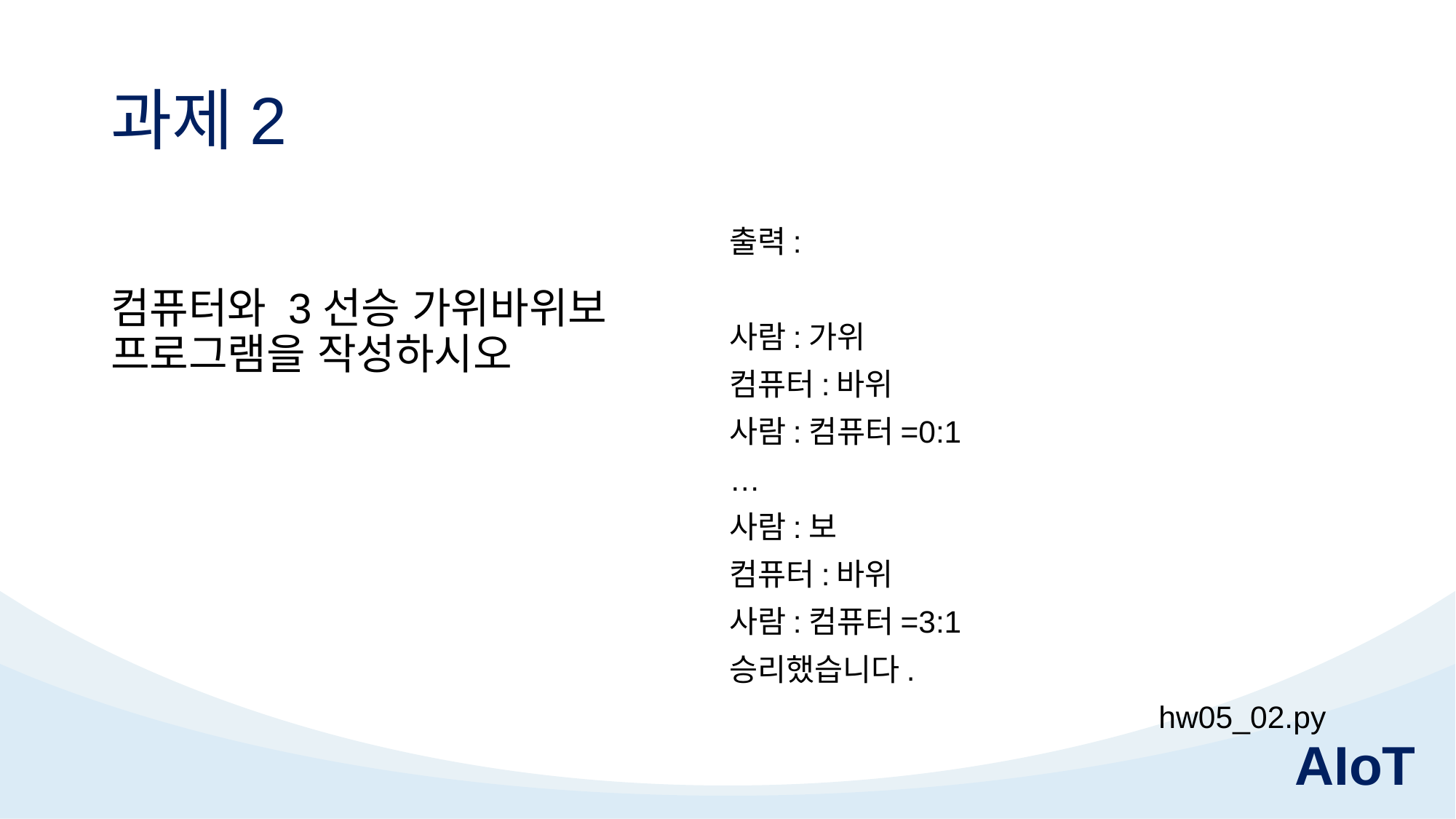

# 과제2

컴퓨터와 3선승 가위바위보 프로그램을 작성하시오
출력:

사람:가위
컴퓨터:바위
사람:컴퓨터=0:1
…
사람:보
컴퓨터:바위
사람:컴퓨터=3:1
승리했습니다.
hw05_02.py